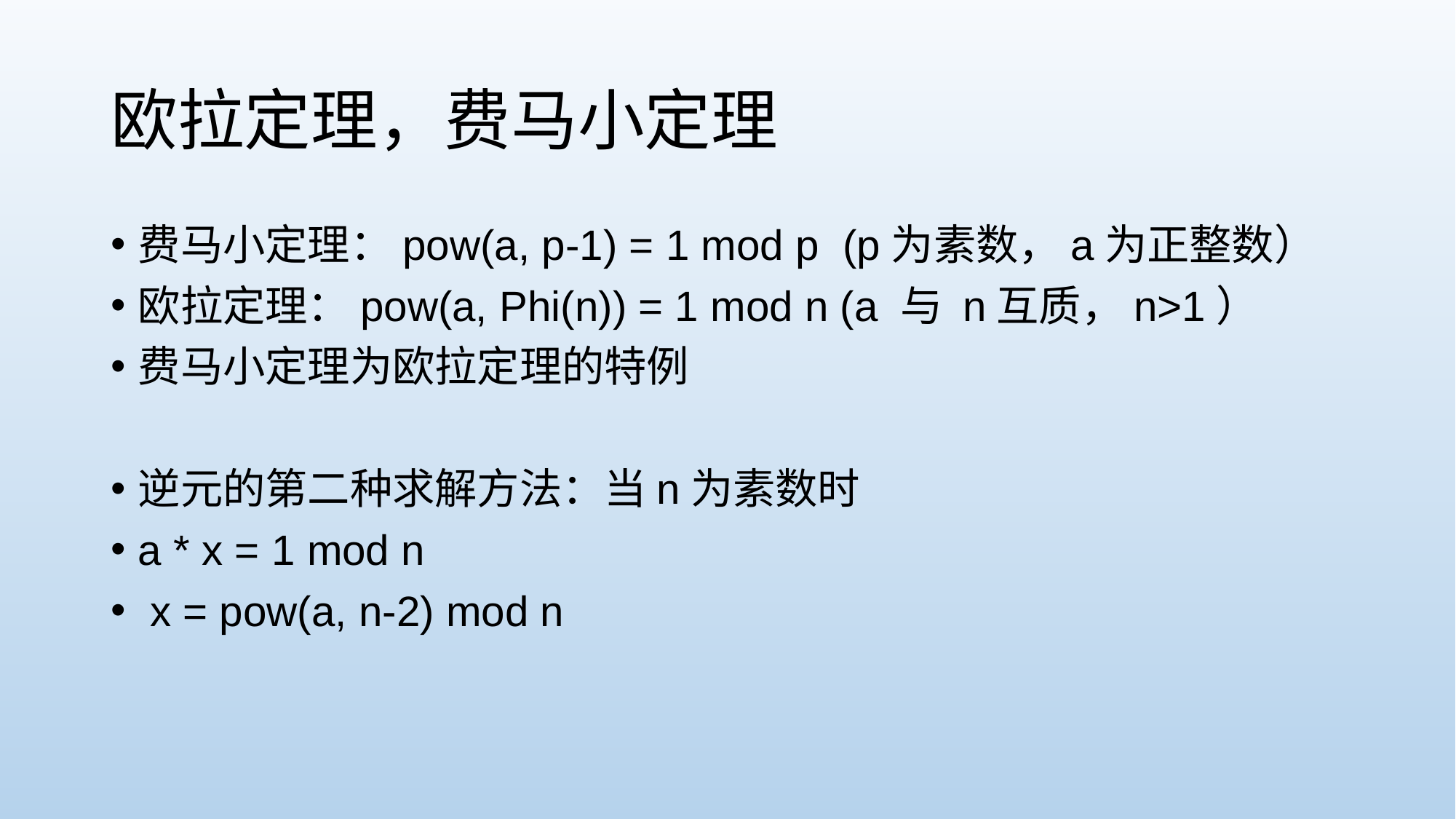

# 欧拉定理，费马小定理
费马小定理：pow(a, p-1) = 1 mod p  (p为素数，a为正整数）
欧拉定理：pow(a, Phi(n)) = 1 mod n (a 与 n互质，n>1）
费马小定理为欧拉定理的特例

逆元的第二种求解方法：当n为素数时
a * x = 1 mod n
 x = pow(a, n-2) mod n